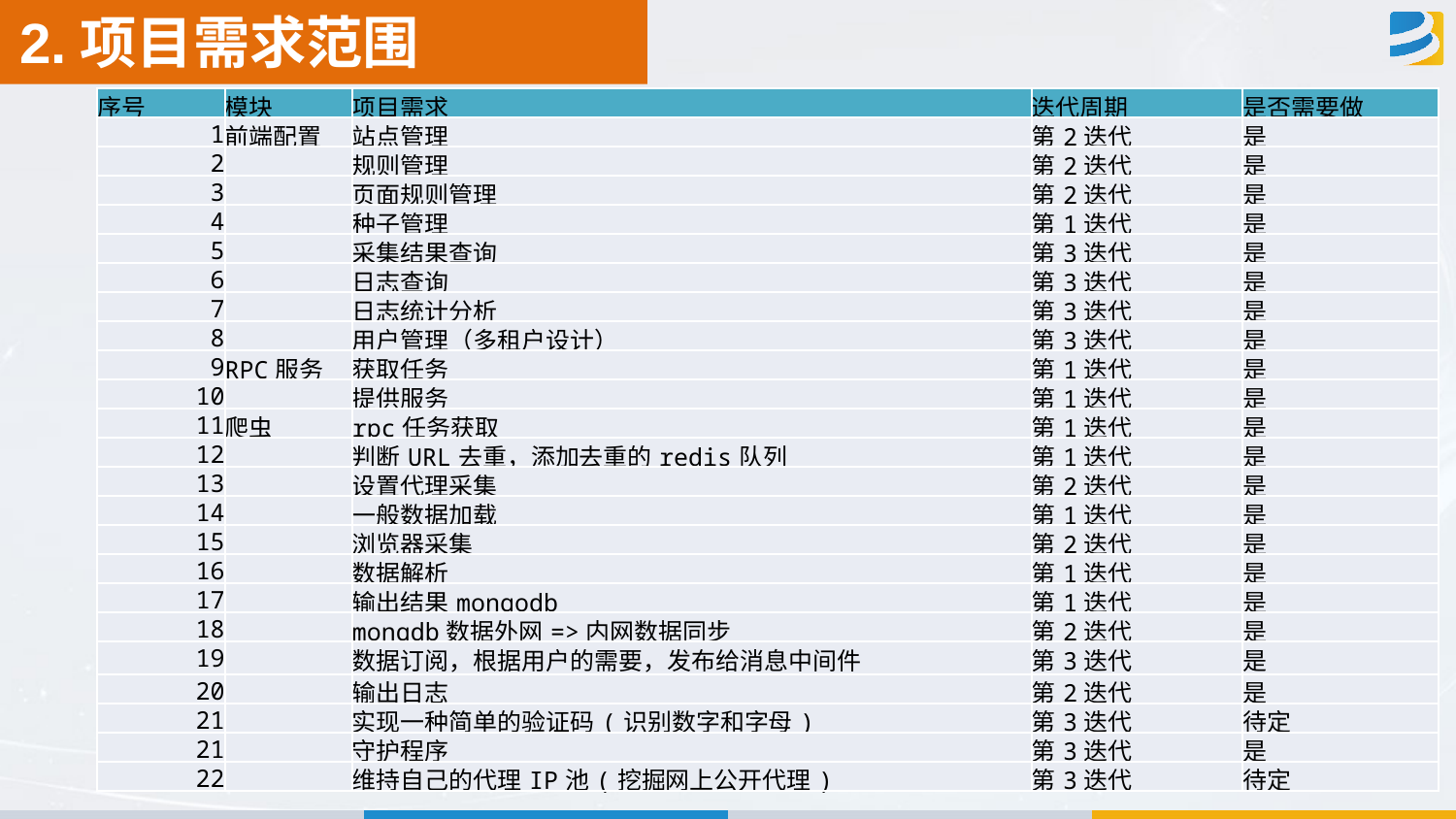

2.项目需求范围
| 序号 | 模块 | 项目需求 | 迭代周期 | 是否需要做 |
| --- | --- | --- | --- | --- |
| 1 | 前端配置 | 站点管理 | 第2迭代 | 是 |
| 2 |  | 规则管理 | 第2迭代 | 是 |
| 3 |  | 页面规则管理 | 第2迭代 | 是 |
| 4 |  | 种子管理 | 第1迭代 | 是 |
| 5 |  | 采集结果查询 | 第3迭代 | 是 |
| 6 |  | 日志查询 | 第3迭代 | 是 |
| 7 |  | 日志统计分析 | 第3迭代 | 是 |
| 8 |  | 用户管理（多租户设计） | 第3迭代 | 是 |
| 9 | RPC服务 | 获取任务 | 第1迭代 | 是 |
| 10 |  | 提供服务 | 第1迭代 | 是 |
| 11 | 爬虫 | rpc任务获取 | 第1迭代 | 是 |
| 12 |  | 判断URL去重，添加去重的redis队列 | 第1迭代 | 是 |
| 13 |  | 设置代理采集 | 第2迭代 | 是 |
| 14 |  | 一般数据加载 | 第1迭代 | 是 |
| 15 |  | 浏览器采集 | 第2迭代 | 是 |
| 16 |  | 数据解析 | 第1迭代 | 是 |
| 17 |  | 输出结果mongodb | 第1迭代 | 是 |
| 18 |  | mongdb数据外网=>内网数据同步 | 第2迭代 | 是 |
| 19 |  | 数据订阅，根据用户的需要，发布给消息中间件 | 第3迭代 | 是 |
| 20 |  | 输出日志 | 第2迭代 | 是 |
| 21 |  | 实现一种简单的验证码(识别数字和字母) | 第3迭代 | 待定 |
| 21 |  | 守护程序 | 第3迭代 | 是 |
| 22 |  | 维持自己的代理IP池(挖掘网上公开代理) | 第3迭代 | 待定 |